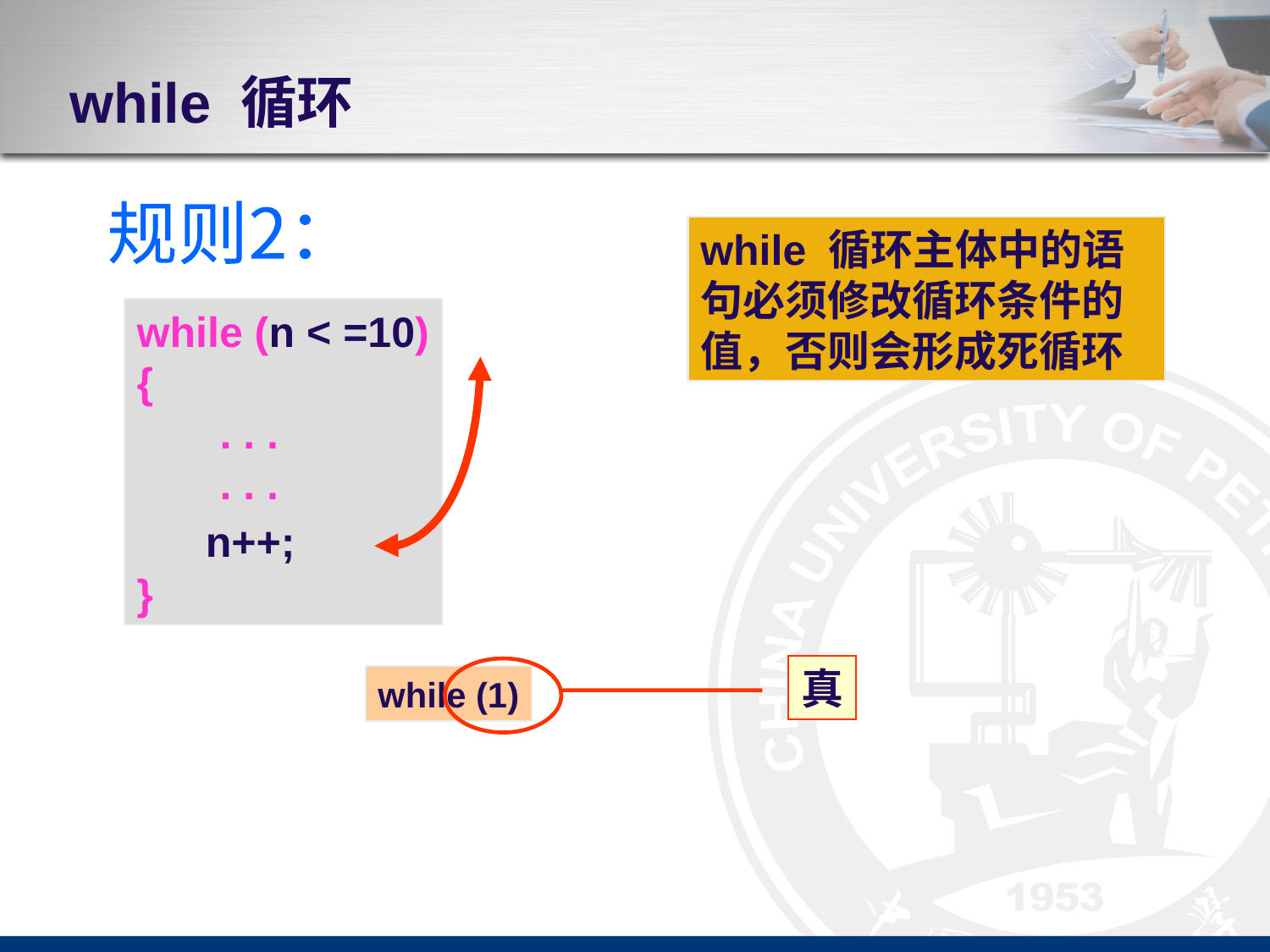

# while 循环
规则2：
while 循环主体中的语句必须修改循环条件的值，否则会形成死循环
while (n < =10)
{
       . . .
       . . .
     n++;
}

真

while (1)